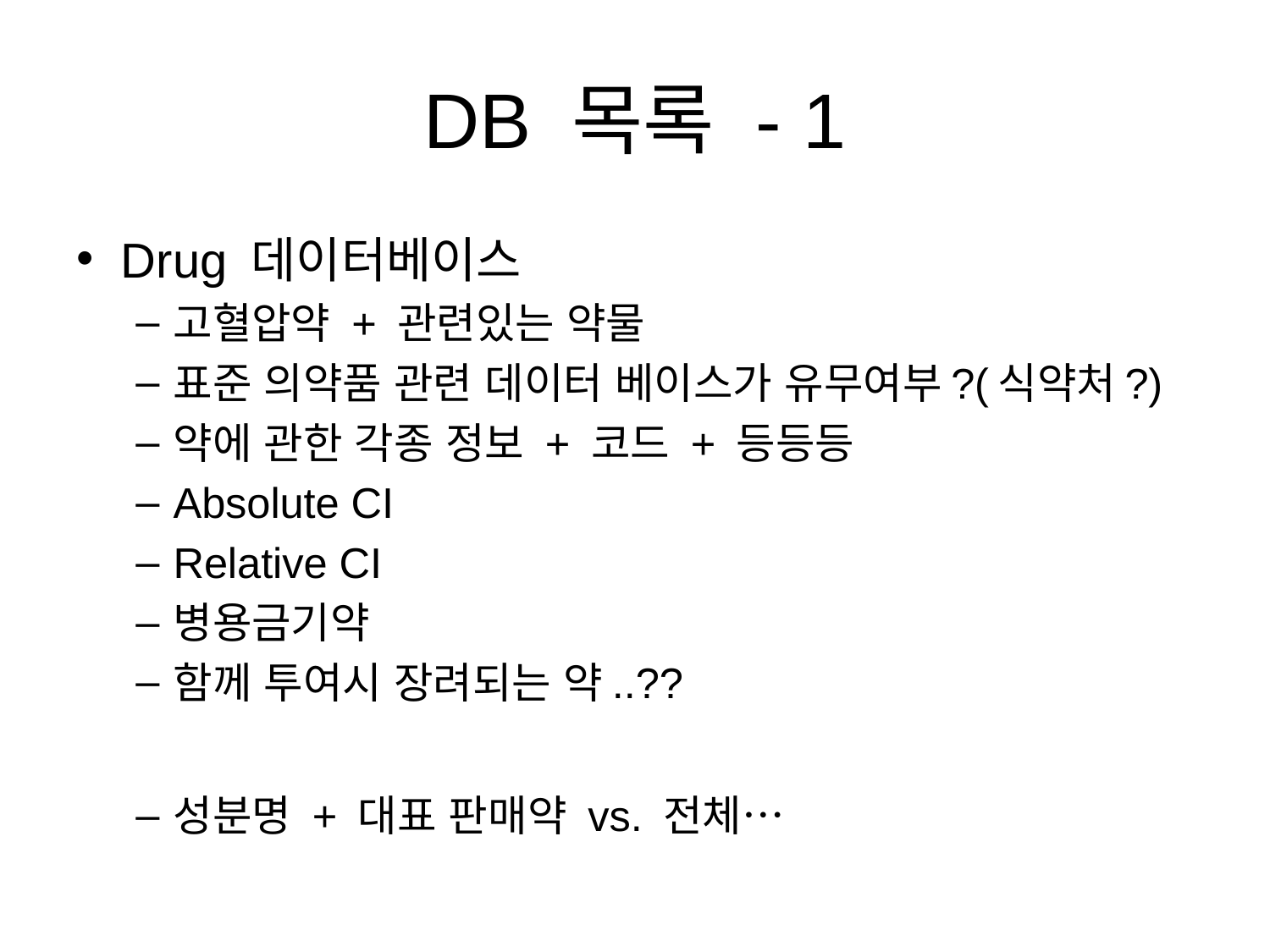

# DB 목록 - 1
Drug 데이터베이스
고혈압약 + 관련있는 약물
표준 의약품 관련 데이터 베이스가 유무여부?(식약처?)
약에 관한 각종 정보 + 코드 + 등등등
Absolute CI
Relative CI
병용금기약
함께 투여시 장려되는 약..??

성분명 + 대표 판매약 vs. 전체…